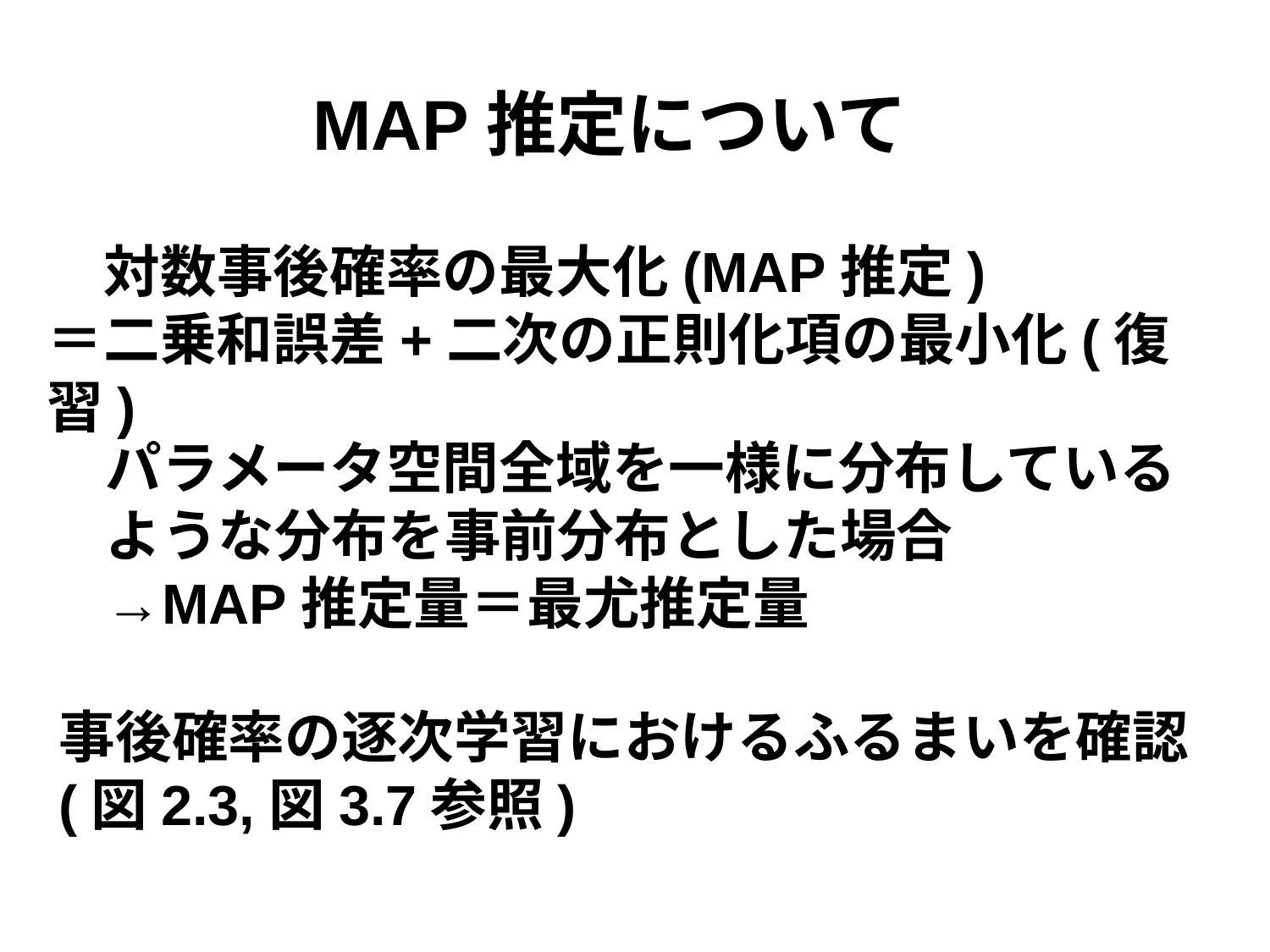

MAP推定について
　対数事後確率の最大化(MAP推定)
＝二乗和誤差+二次の正則化項の最小化(復習)
パラメータ空間全域を一様に分布しているような分布を事前分布とした場合
→MAP推定量＝最尤推定量
事後確率の逐次学習におけるふるまいを確認(図2.3,図3.7参照)